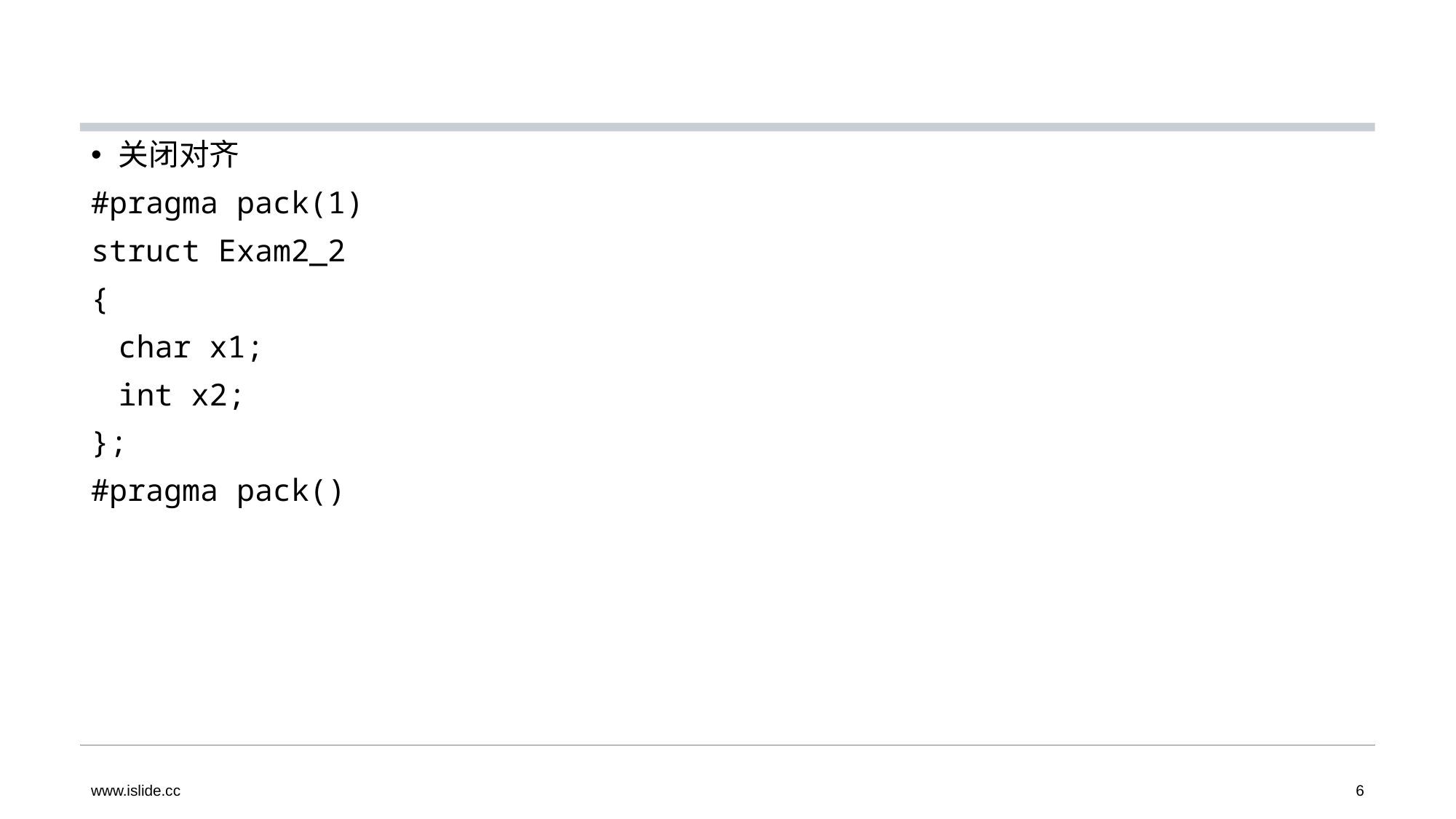

#
关闭对齐
#pragma pack(1)
struct Exam2_2
{
	char x1;
	int x2;
};
#pragma pack()

www.islide.cc
6